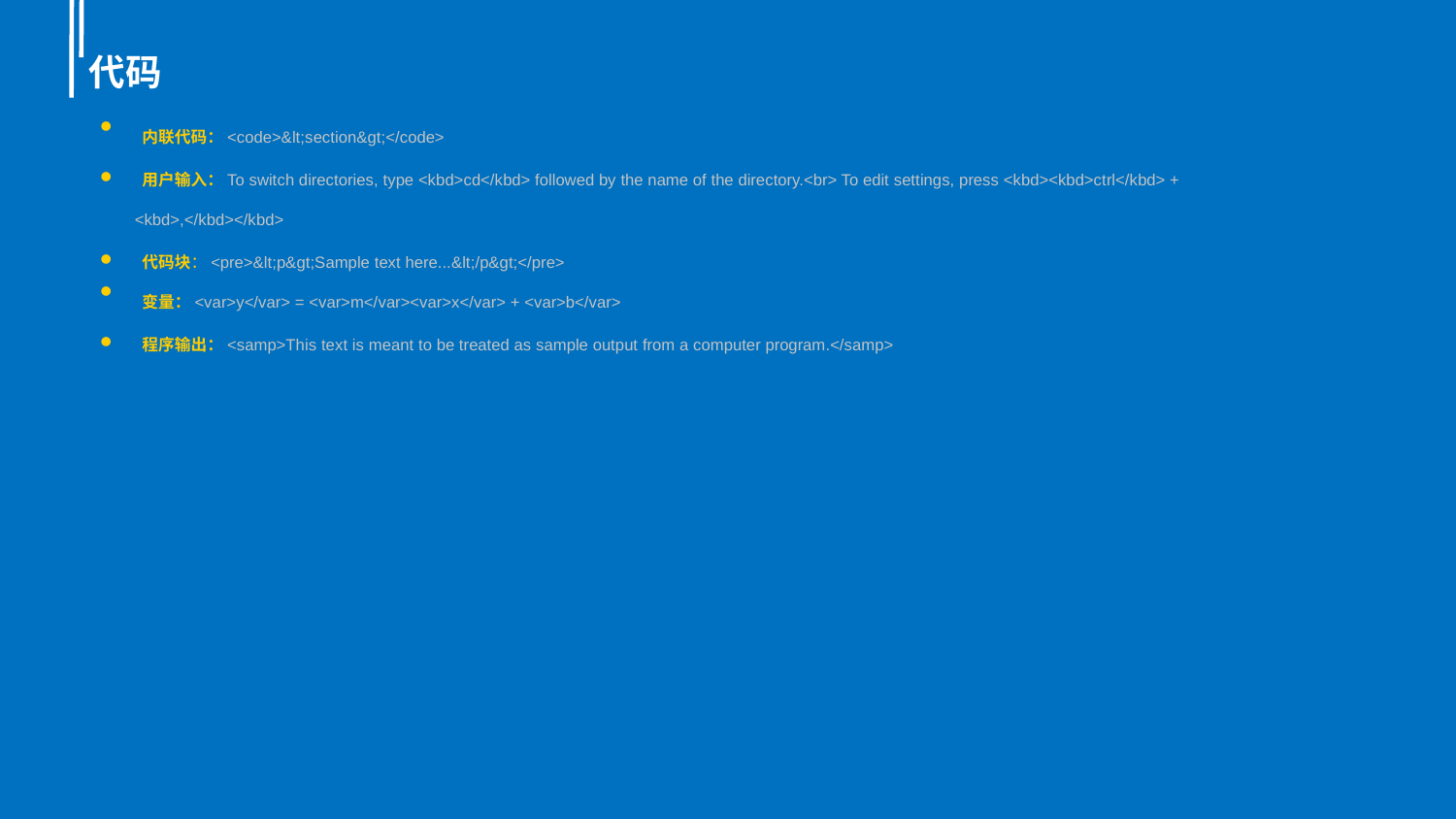

代码
 内联代码：<code>&lt;section&gt;</code>

 用户输入：To switch directories, type <kbd>cd</kbd> followed by the name of the directory.<br> To edit settings, press <kbd><kbd>ctrl</kbd> + <kbd>,</kbd></kbd>

 代码块：<pre>&lt;p&gt;Sample text here...&lt;/p&gt;</pre>
 变量：<var>y</var> = <var>m</var><var>x</var> + <var>b</var>

 程序输出：<samp>This text is meant to be treated as sample output from a computer program.</samp>